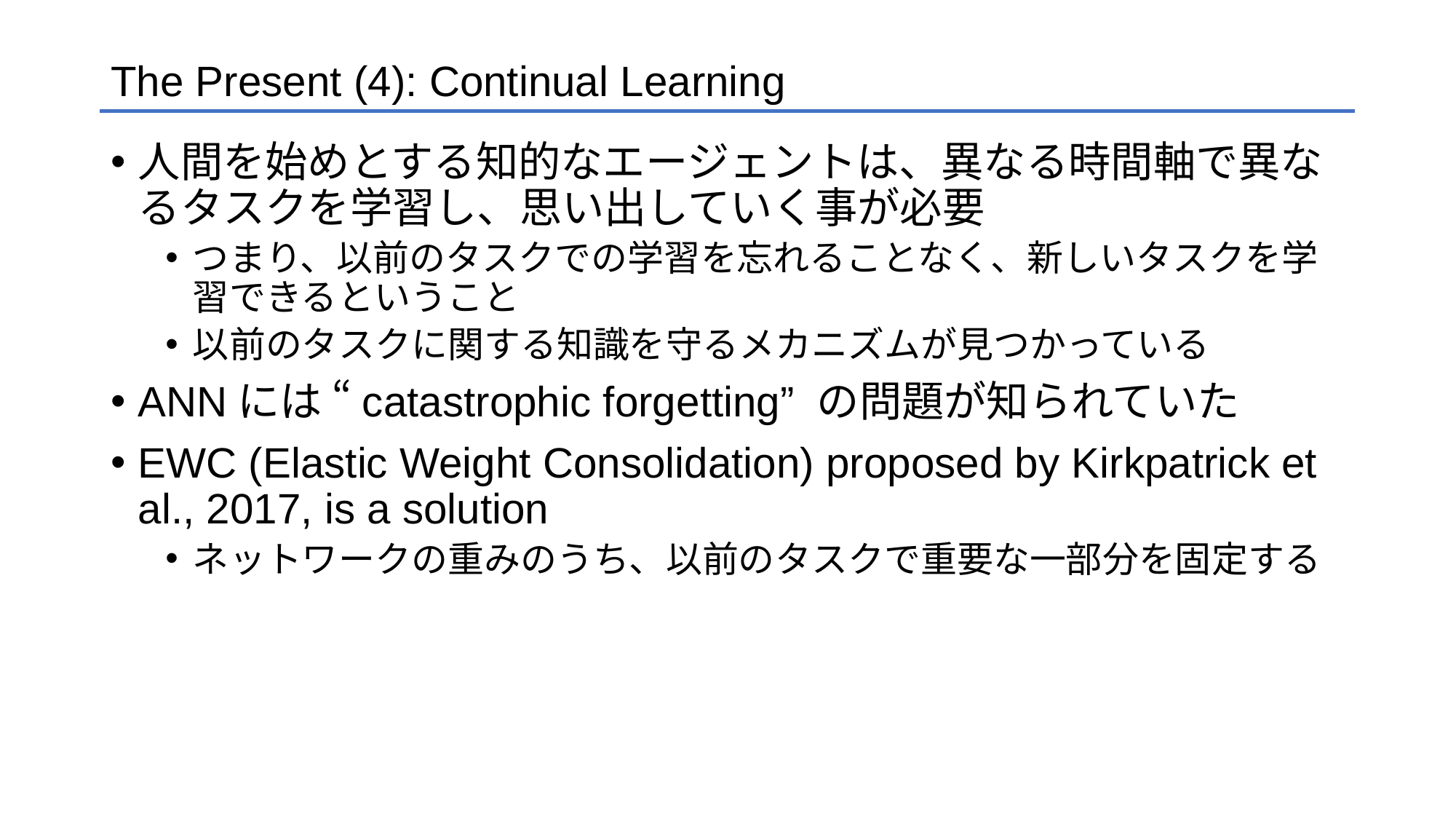

# The Present (4): Continual Learning
人間を始めとする知的なエージェントは、異なる時間軸で異なるタスクを学習し、思い出していく事が必要
つまり、以前のタスクでの学習を忘れることなく、新しいタスクを学習できるということ
以前のタスクに関する知識を守るメカニズムが見つかっている
ANNには “catastrophic forgetting” の問題が知られていた
EWC (Elastic Weight Consolidation) proposed by Kirkpatrick et al., 2017, is a solution
ネットワークの重みのうち、以前のタスクで重要な一部分を固定する